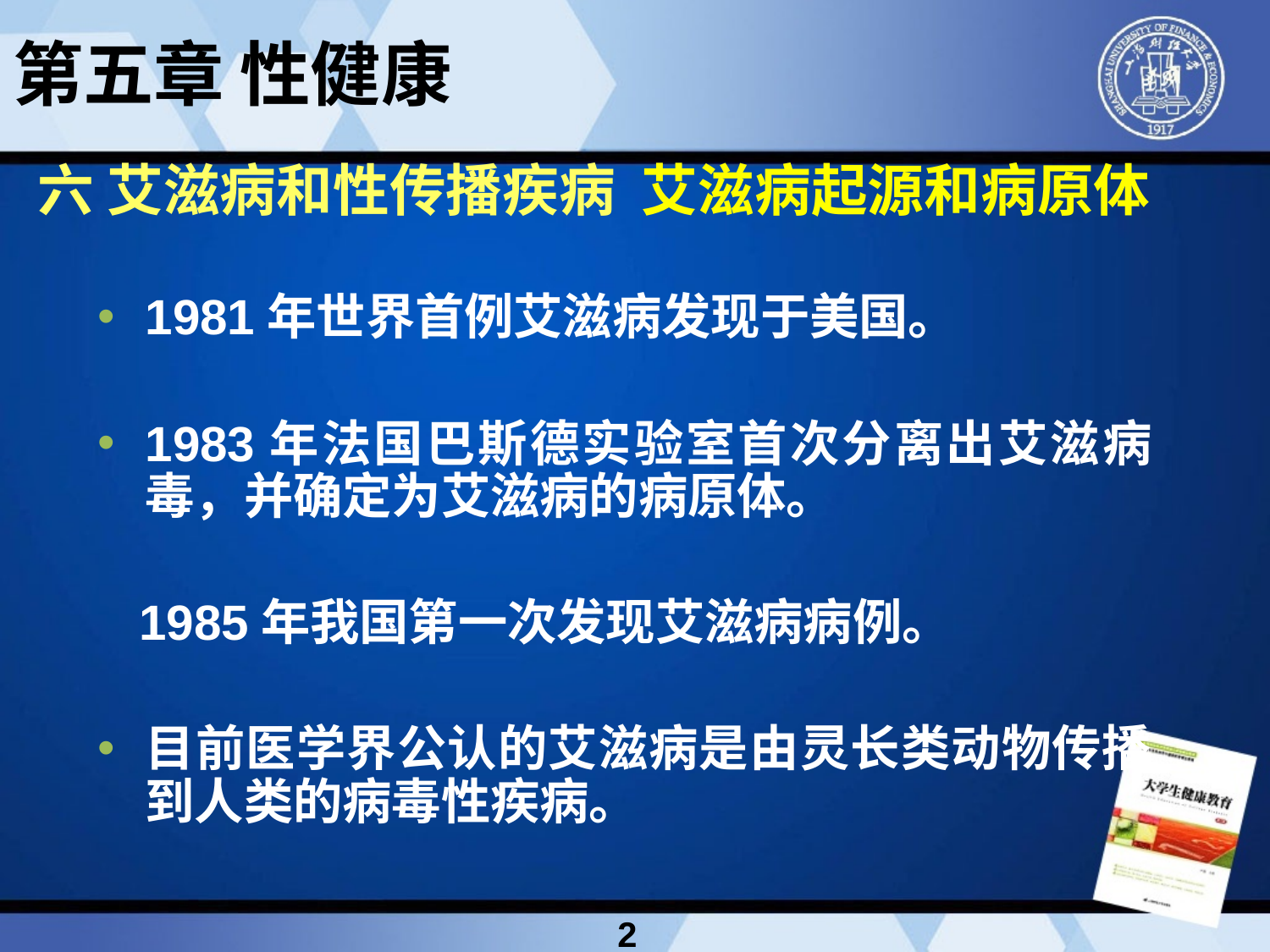

第五章 性健康
# 六 艾滋病和性传播疾病  艾滋病起源和病原体
1981年世界首例艾滋病发现于美国。

1983年法国巴斯德实验室首次分离出艾滋病毒，并确定为艾滋病的病原体。

   1985年我国第一次发现艾滋病病例。

目前医学界公认的艾滋病是由灵长类动物传播到人类的病毒性疾病。

2